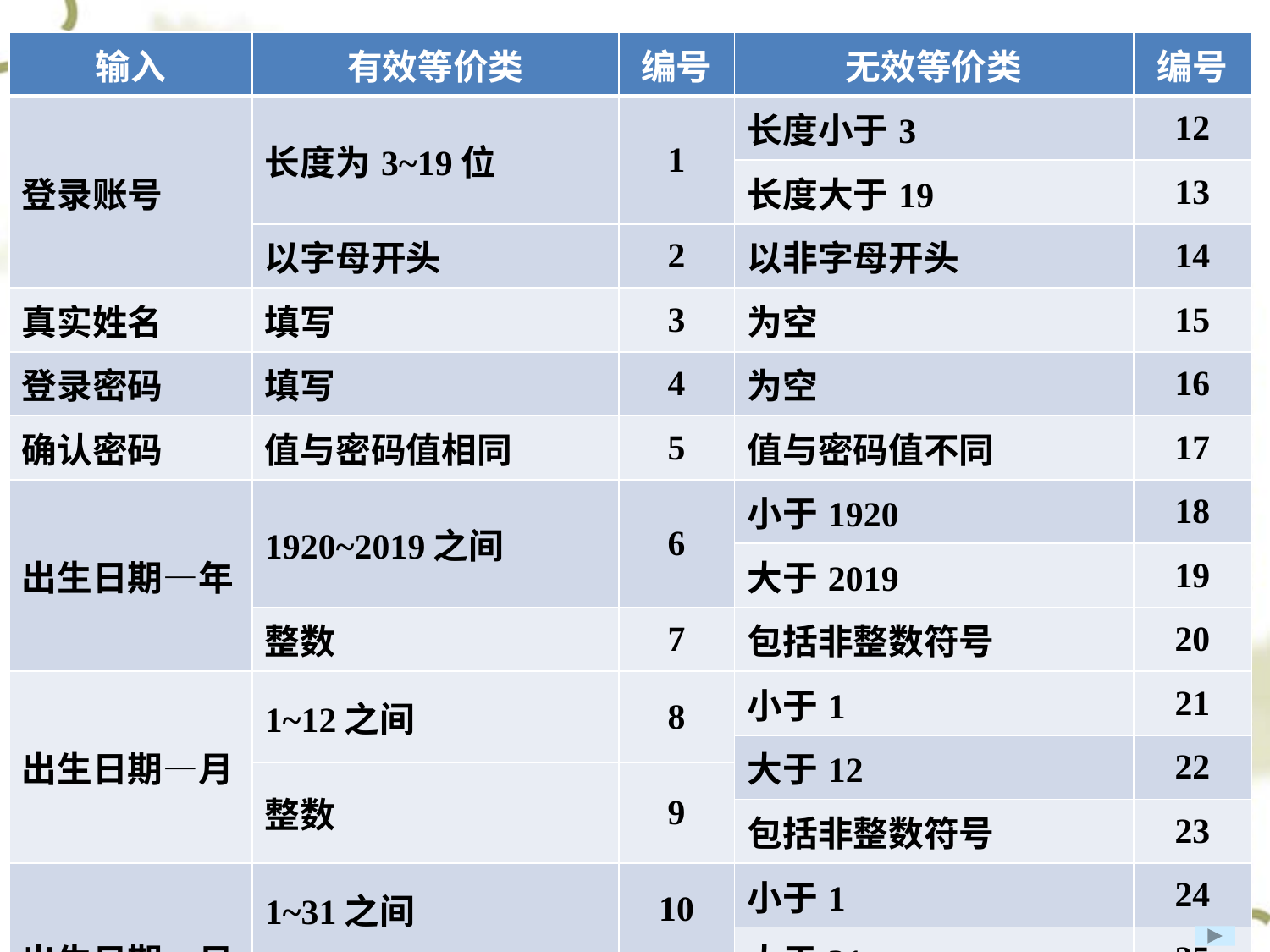

| 输入 | 有效等价类 | 编号 | 无效等价类 | 编号 |
| --- | --- | --- | --- | --- |
| 登录账号 | 长度为3~19位 | 1 | 长度小于3 | 12 |
|  |  |  | 长度大于19 | 13 |
|  | 以字母开头 | 2 | 以非字母开头 | 14 |
| 真实姓名 | 填写 | 3 | 为空 | 15 |
| 登录密码 | 填写 | 4 | 为空 | 16 |
| 确认密码 | 值与密码值相同 | 5 | 值与密码值不同 | 17 |
| 出生日期—年 | 1920~2019之间 | 6 | 小于1920 | 18 |
|  |  |  | 大于2019 | 19 |
|  | 整数 | 7 | 包括非整数符号 | 20 |
| 出生日期—月 | 1~12之间 | 8 | 小于1 | 21 |
|  |  |  | 大于12 | 22 |
|  | 整数 | 9 |  |  |
|  |  |  | 包括非整数符号 | 23 |
| 出生日期—日 | 1~31之间 | 10 | 小于1 | 24 |
|  |  |  | 大于31 | 25 |
|  | 整数 | 11 |  |  |
|  |  |  | 包括非整数符号 | 26 |